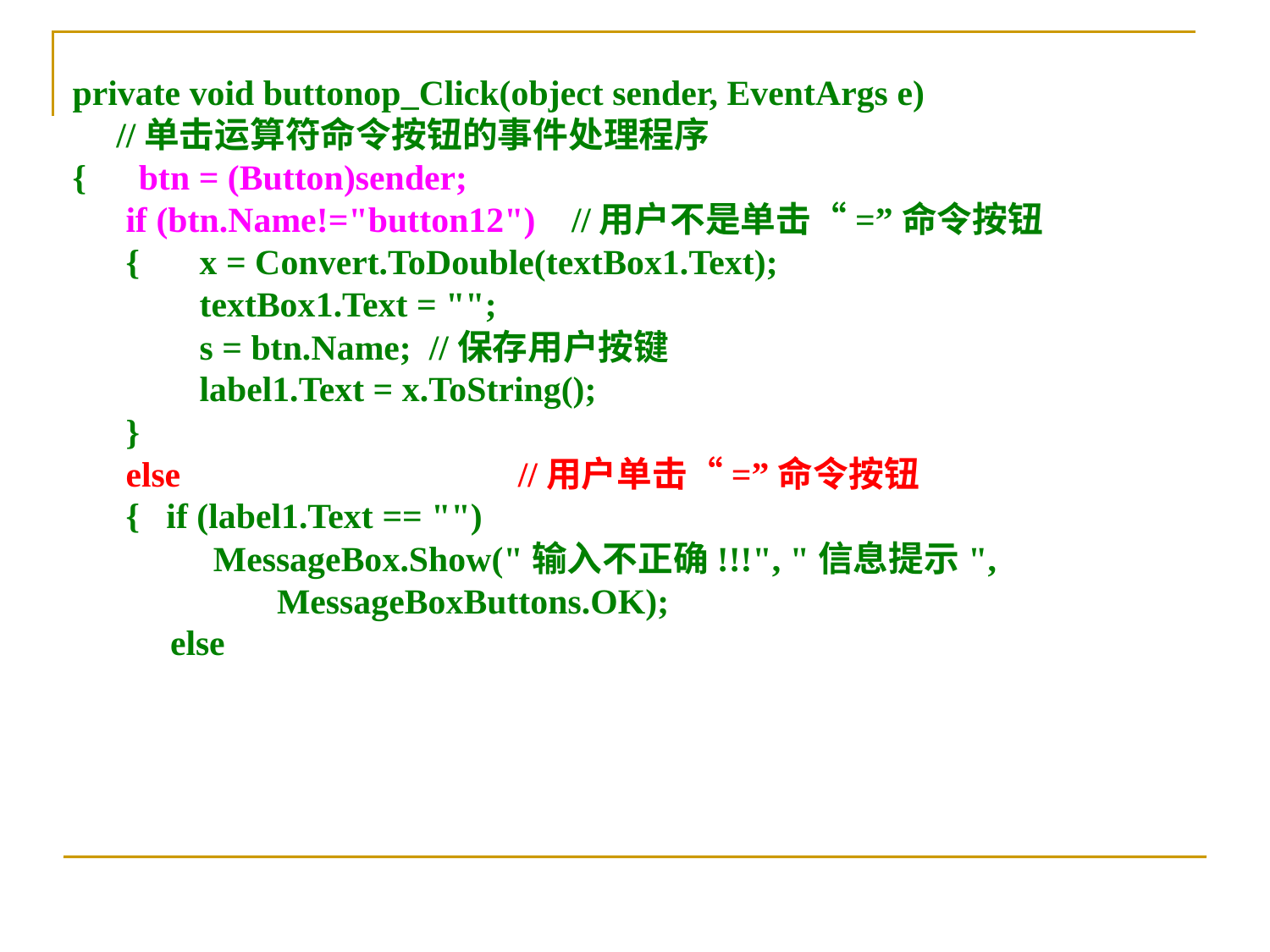

private void buttonop_Click(object sender, EventArgs e)
　//单击运算符命令按钮的事件处理程序
{　btn = (Button)sender;
      if (btn.Name!="button12")    //用户不是单击“=”命令按钮
      {	x = Convert.ToDouble(textBox1.Text);
             	textBox1.Text = "";
              	s = btn.Name;  //保存用户按键
              	label1.Text = x.ToString();
      }
      else                                      //用户单击“=”命令按钮
      {   if (label1.Text == "")
           　MessageBox.Show("输入不正确!!!", "信息提示",
                       MessageBoxButtons.OK);
           else